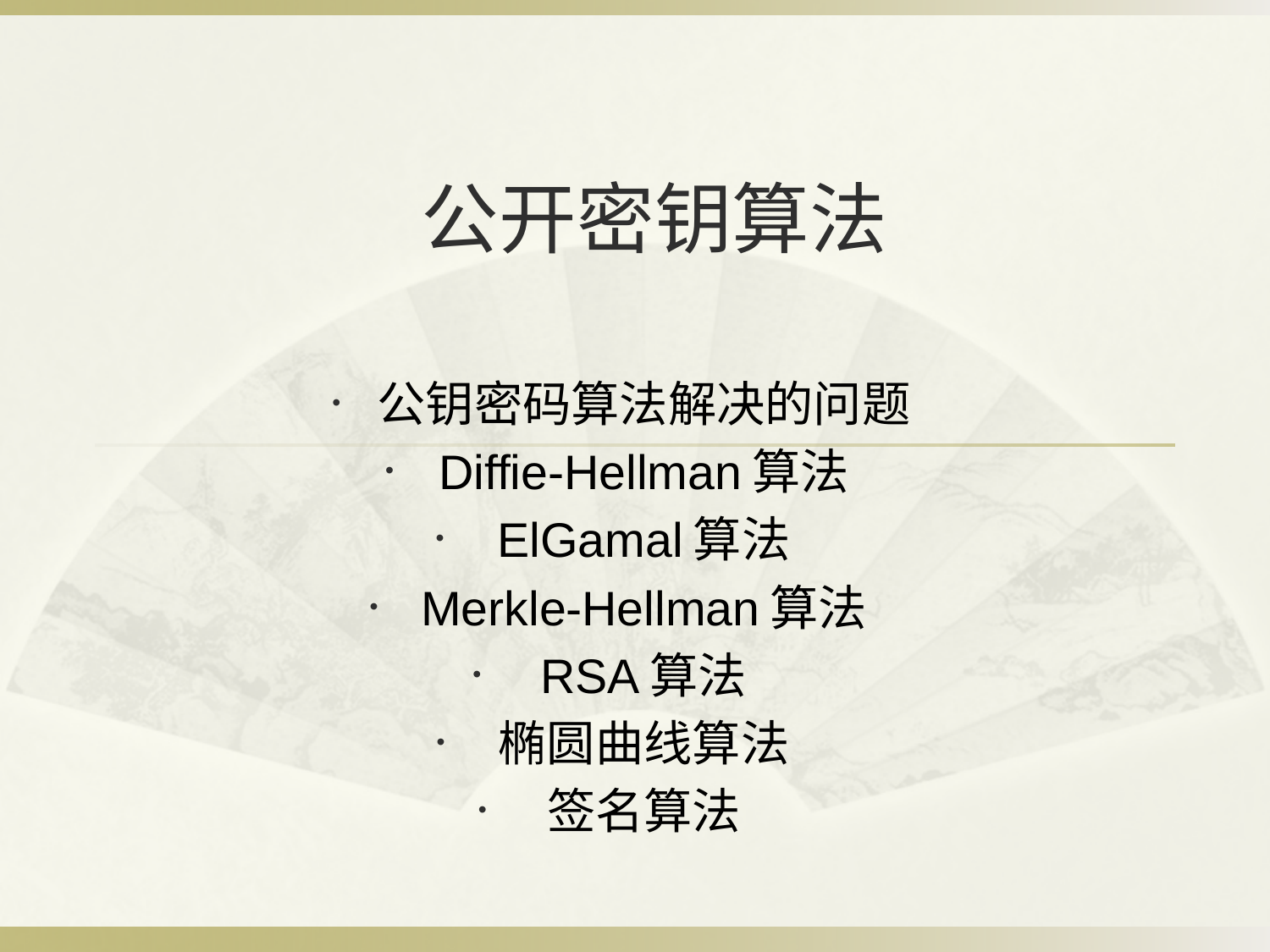

# 公开密钥算法
公钥密码算法解决的问题
Diffie-Hellman算法
ElGamal算法
Merkle-Hellman算法
RSA算法
椭圆曲线算法
签名算法